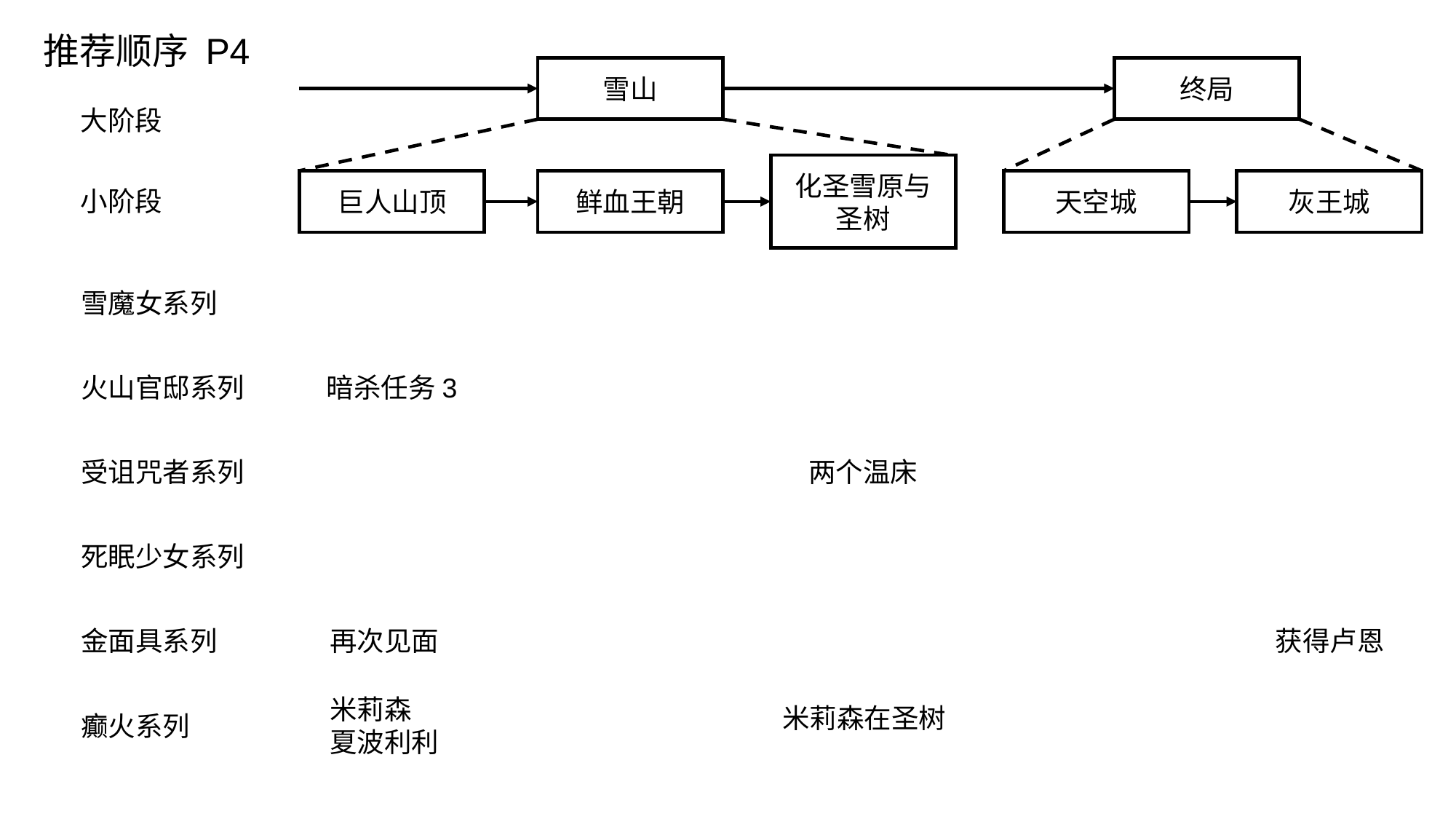

推荐顺序 P4
雪山
终局
大阶段
化圣雪原与圣树
巨人山顶
鲜血王朝
天空城
灰王城
小阶段
雪魔女系列
火山官邸系列
暗杀任务3
受诅咒者系列
两个温床
死眠少女系列
金面具系列
再次见面
获得卢恩
米莉森
夏波利利
米莉森在圣树
癫火系列